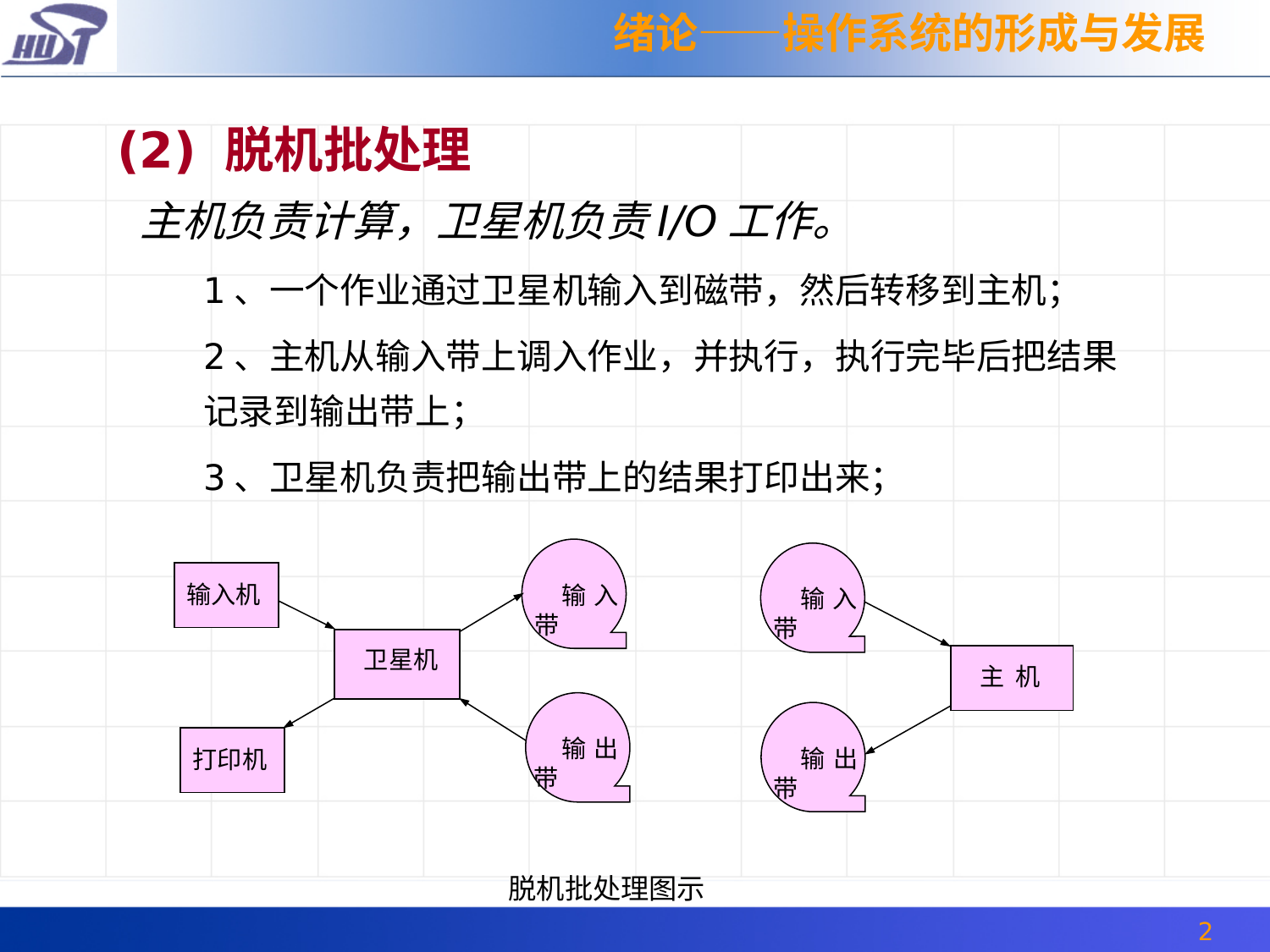

绪论——操作系统的形成与发展
(2) 脱机批处理
主机负责计算，卫星机负责I/O工作。
	1、一个作业通过卫星机输入到磁带，然后转移到主机；
	2、主机从输入带上调入作业，并执行，执行完毕后把结果记录到输出带上；
	3、卫星机负责把输出带上的结果打印出来；

输入机
 输入带

  卫星机

 输出带

打印机

 输入带

  主  机

 输出带
脱机批处理图示
20